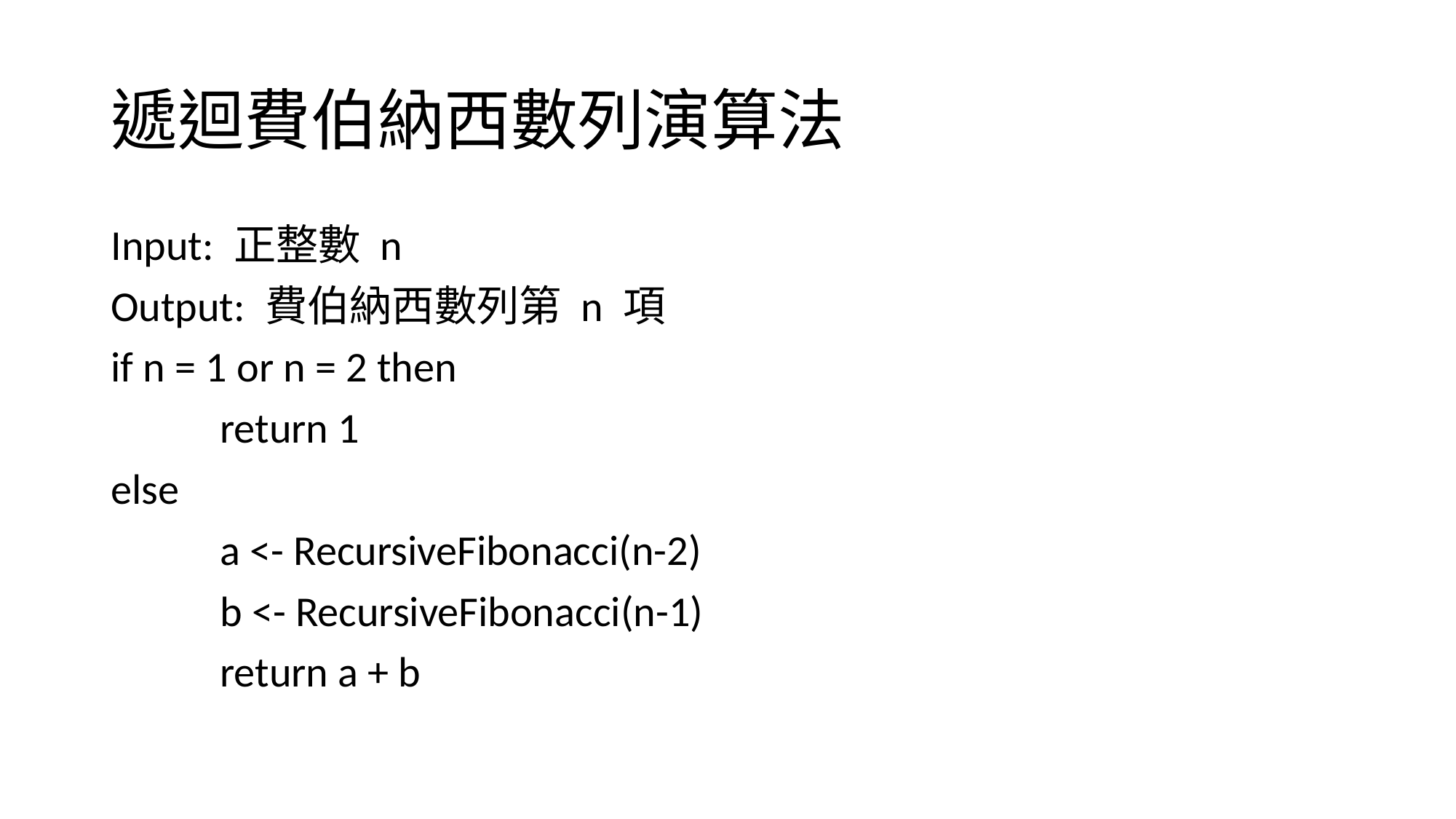

# 遞迴費伯納西數列演算法
Input: 正整數 n
Output: 費伯納西數列第 n 項
if n = 1 or n = 2 then
	return 1
else
	a <- RecursiveFibonacci(n-2)
	b <- RecursiveFibonacci(n-1)
	return a + b